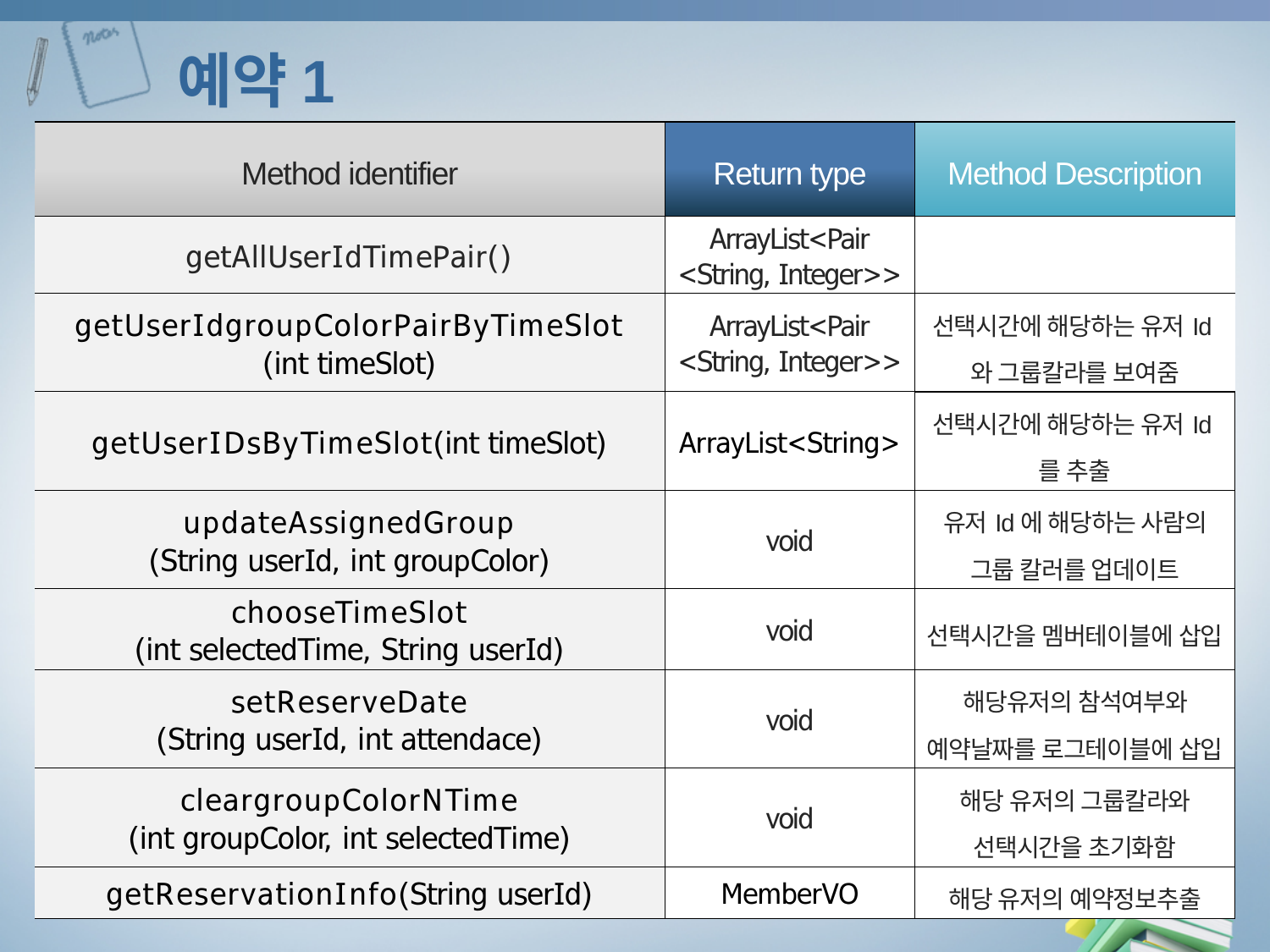

# 예약1
| Method identifier | Return type | Method Description |
| --- | --- | --- |
| getAllUserIdTimePair() | ArrayList<Pair <String, Integer>> |  |
| getUserIdgroupColorPairByTimeSlot (int timeSlot) | ArrayList<Pair <String, Integer>> | 선택시간에 해당하는 유저Id와 그룹칼라를 보여줌 |
| getUserIDsByTimeSlot(int timeSlot) | ArrayList<String> | 선택시간에 해당하는 유저Id를 추출 |
| updateAssignedGroup (String userId, int groupColor) | void | 유저Id에 해당하는 사람의 그룹 칼러를 업데이트 |
| chooseTimeSlot (int selectedTime, String userId) | void | 선택시간을 멤버테이블에 삽입 |
| setReserveDate (String userId, int attendace) | void | 해당유저의 참석여부와 예약날짜를 로그테이블에 삽입 |
| cleargroupColorNTime (int groupColor, int selectedTime) | void | 해당 유저의 그룹칼라와 선택시간을 초기화함 |
| getReservationInfo(String userId) | MemberVO | 해당 유저의 예약정보추출 |